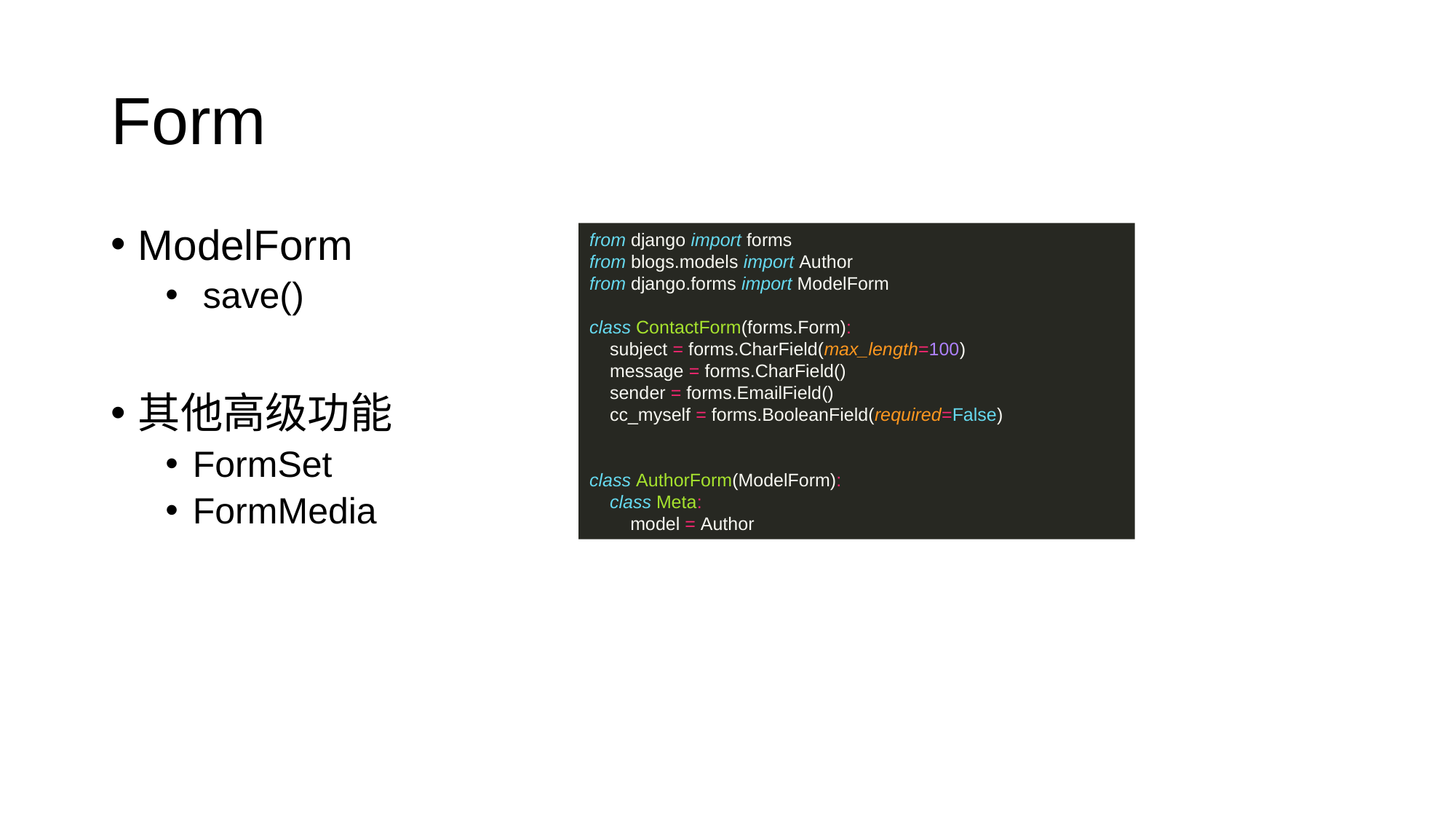

# Form
ModelForm
 save()

其他高级功能
FormSet
FormMedia

from django import forms
from blogs.models import Author
from django.forms import ModelForm
class ContactForm(forms.Form):
    subject = forms.CharField(max_length=100)
    message = forms.CharField()
    sender = forms.EmailField()
    cc_myself = forms.BooleanField(required=False)
class AuthorForm(ModelForm):
    class Meta:
        model = Author